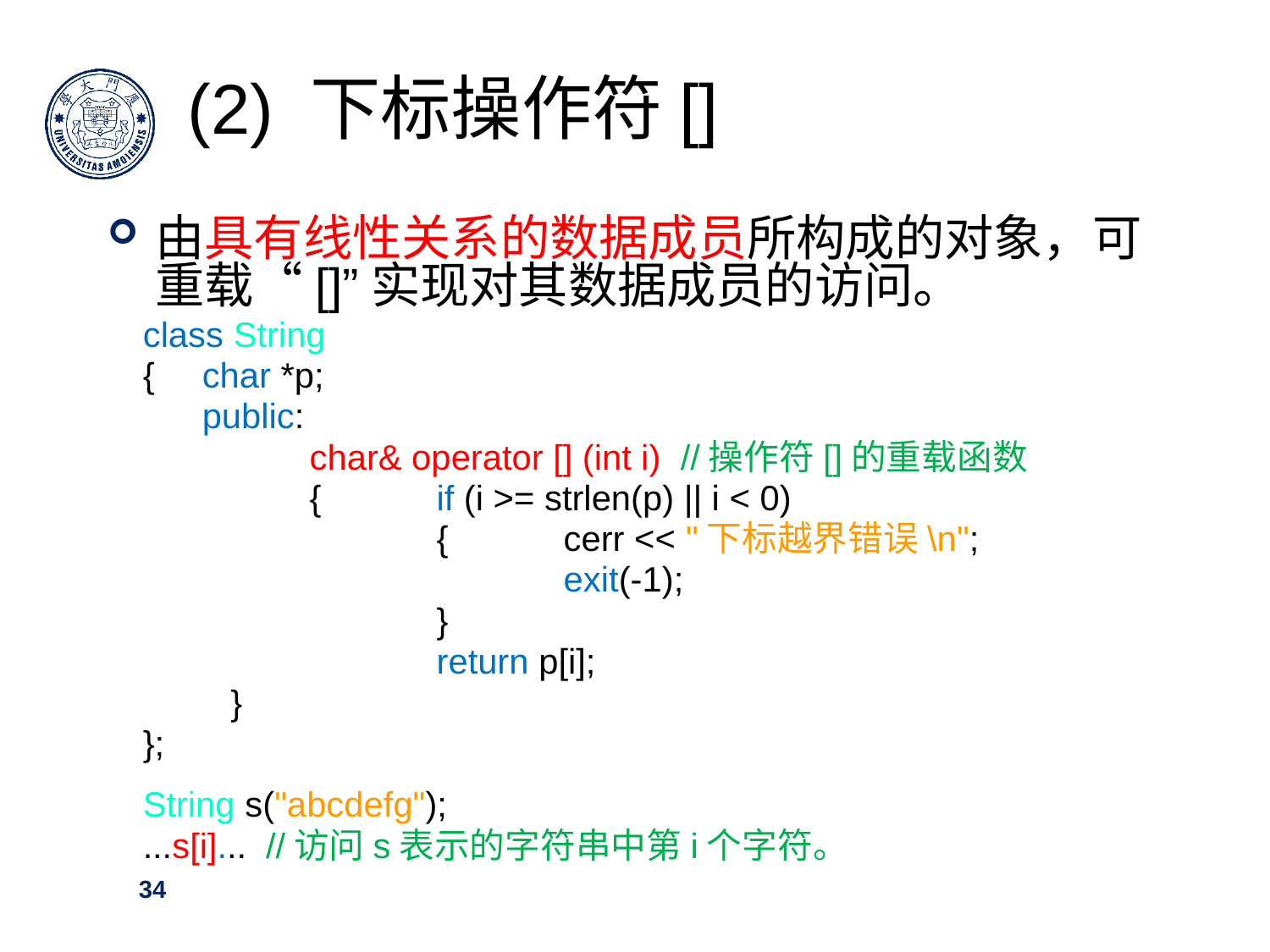

(2) 下标操作符[]
由具有线性关系的数据成员所构成的对象，可重载“[]”实现对其数据成员的访问。
class String
{	  char *p;
	  public:
		char& operator [] (int i)  //操作符[]的重载函数
		{	if (i >= strlen(p) || i < 0)
			{	cerr << "下标越界错误\n";
				exit(-1);
			}
			return p[i];
         }
};

String s("abcdefg");
...s[i]...  //访问s表示的字符串中第i个字符。
34